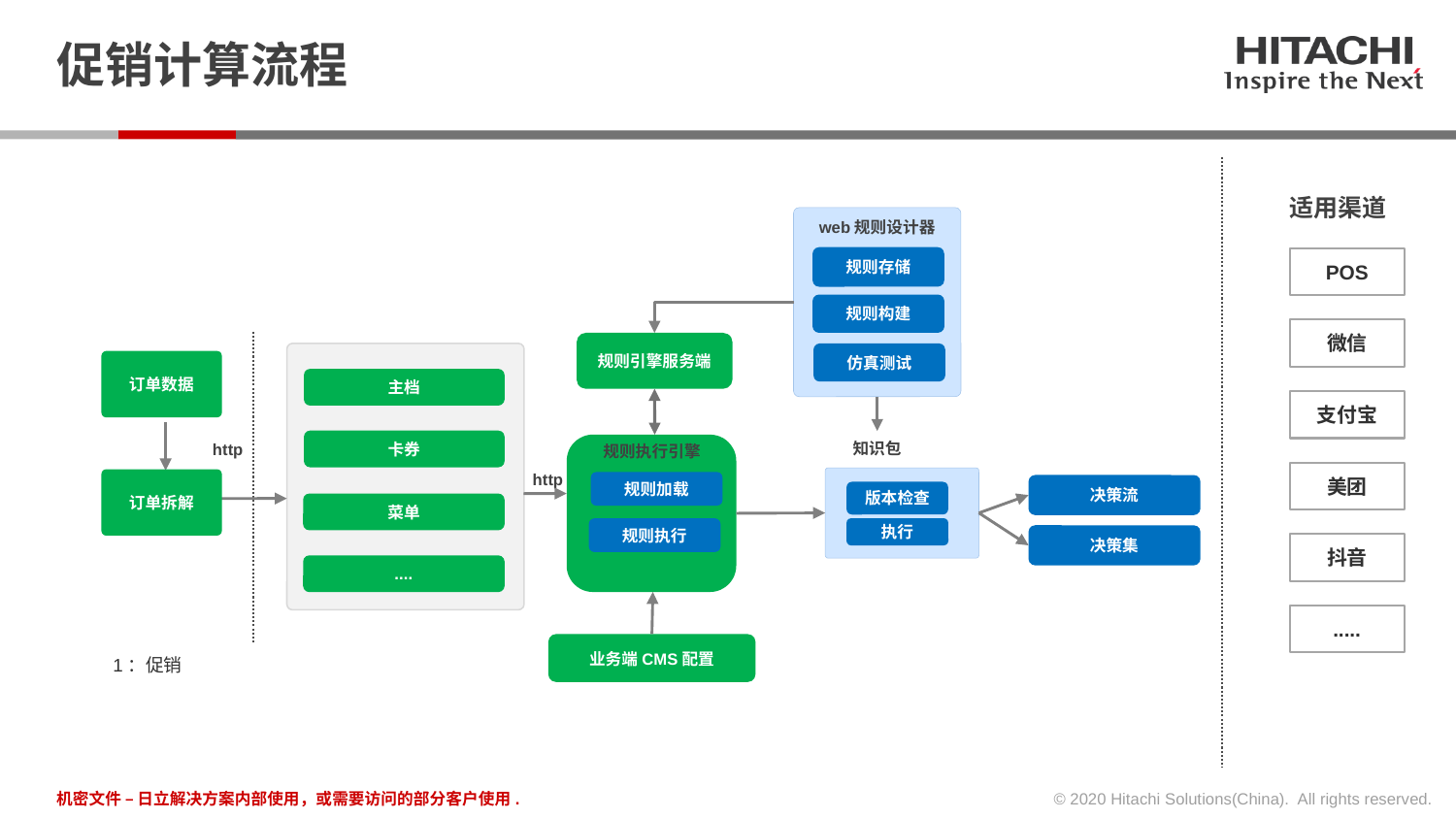

# 促销计算流程
适用渠道

web规则设计器
规则存储
POS
规则构建
微信
规则引擎服务端
仿真测试

订单数据
主档
支付宝
卡券
知识包
http

规则执行引擎
http
美团

订单拆解
规则加载
决策流
版本检查
菜单
规则执行
执行
决策集
抖音
....
.....
业务端CMS配置
1：促销